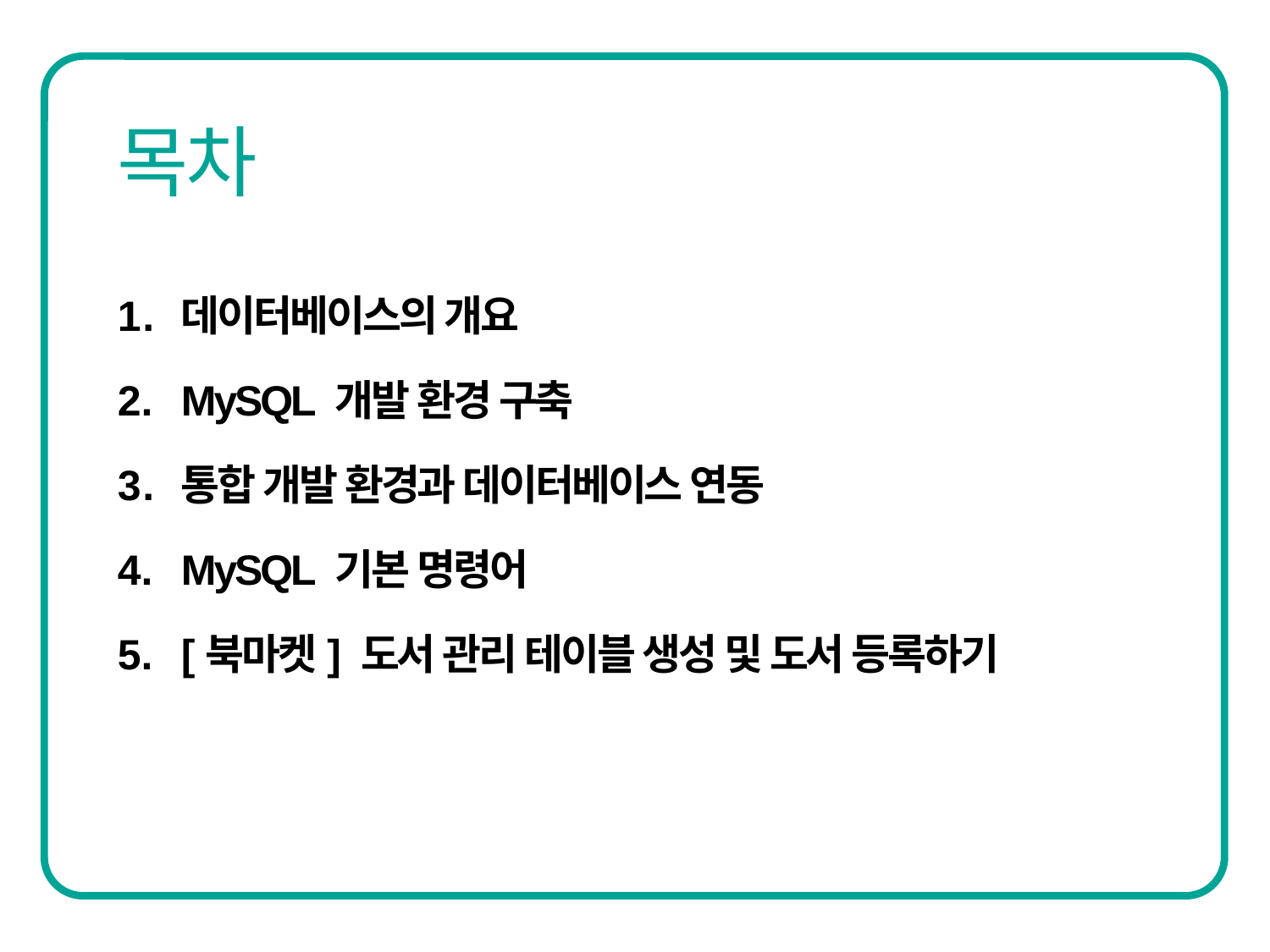

데이터베이스의 개요
MySQL 개발 환경 구축
통합 개발 환경과 데이터베이스 연동
MySQL 기본 명령어
[북마켓] 도서 관리 테이블 생성 및 도서 등록하기